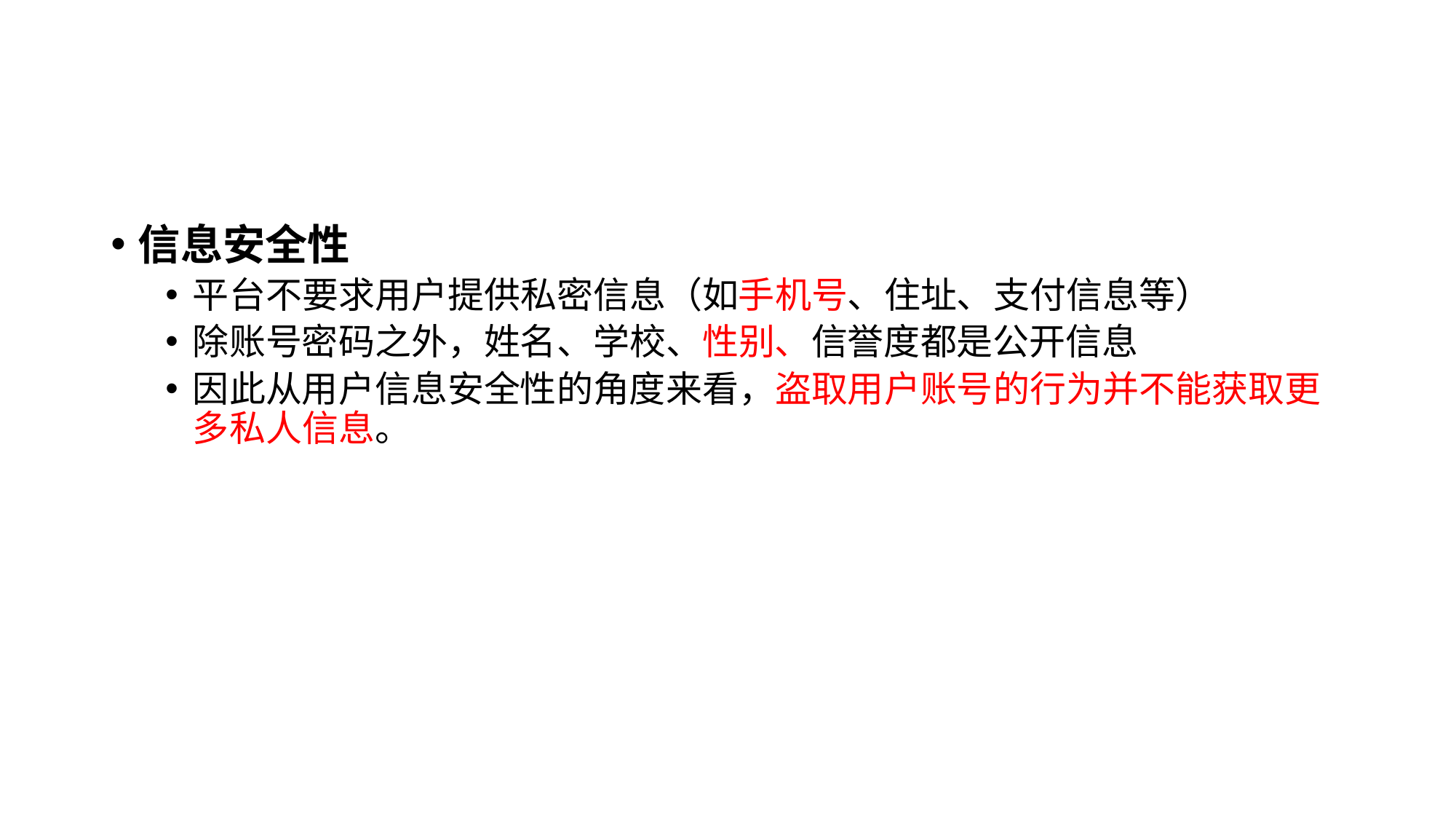

#
信息安全性
平台不要求用户提供私密信息（如手机号、住址、支付信息等）
除账号密码之外，姓名、学校、性别、信誉度都是公开信息
因此从用户信息安全性的角度来看，盗取用户账号的行为并不能获取更多私人信息。